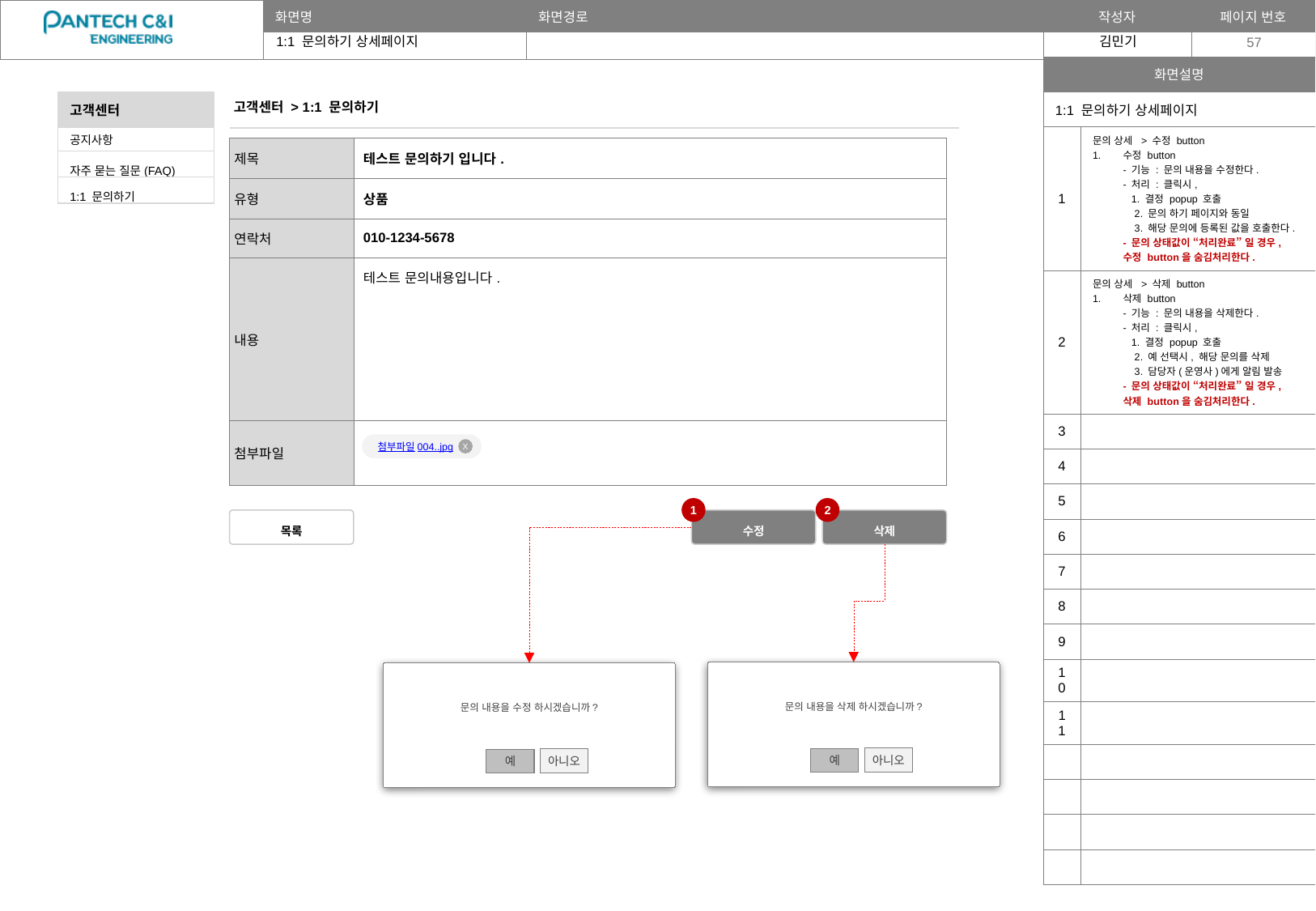

1:1 문의하기 상세페이지
57
| 화면설명 |  |
| --- | --- |
| 1:1 문의하기 상세페이지 |  |
| 1 | 문의 상세 > 수정 button 수정 button - 기능 : 문의 내용을 수정한다. - 처리 : 클릭시, 1. 결정 popup 호출 2. 문의 하기 페이지와 동일 3. 해당 문의에 등록된 값을 호출한다. - 문의 상태값이 “처리완료” 일 경우, 수정 button을 숨김처리한다. |
| 2 | 문의 상세 > 삭제 button 삭제 button - 기능 : 문의 내용을 삭제한다. - 처리 : 클릭시, 1. 결정 popup 호출 2. 예 선택시, 해당 문의를 삭제 3. 담당자(운영사)에게 알림 발송 - 문의 상태값이 “처리완료” 일 경우, 삭제 button을 숨김처리한다. |
| 3 |  |
| 4 |  |
| 5 |  |
| 6 |  |
| 7 |  |
| 8 |  |
| 9 |  |
| 10 |  |
| 11 |  |
|  |  |
|  |  |
|  |  |
|  |  |
고객센터 > 1:1 문의하기
| 고객센터 |
| --- |
| 공지사항 |
| 자주 묻는 질문(FAQ) |
| 1:1 문의하기 |
| 제목 | 테스트 문의하기 입니다. |
| --- | --- |
| 유형 | 상품 |
| 연락처 | 010-1234-5678 |
| 내용 | 테스트 문의내용입니다. |
| 첨부파일 |  |
첨부파일004..jpg
X
1
2
목록
수정
삭제
문의 내용을 삭제 하시겠습니까?

문의 내용을 수정 하시겠습니까?

아니오
예
아니오
예